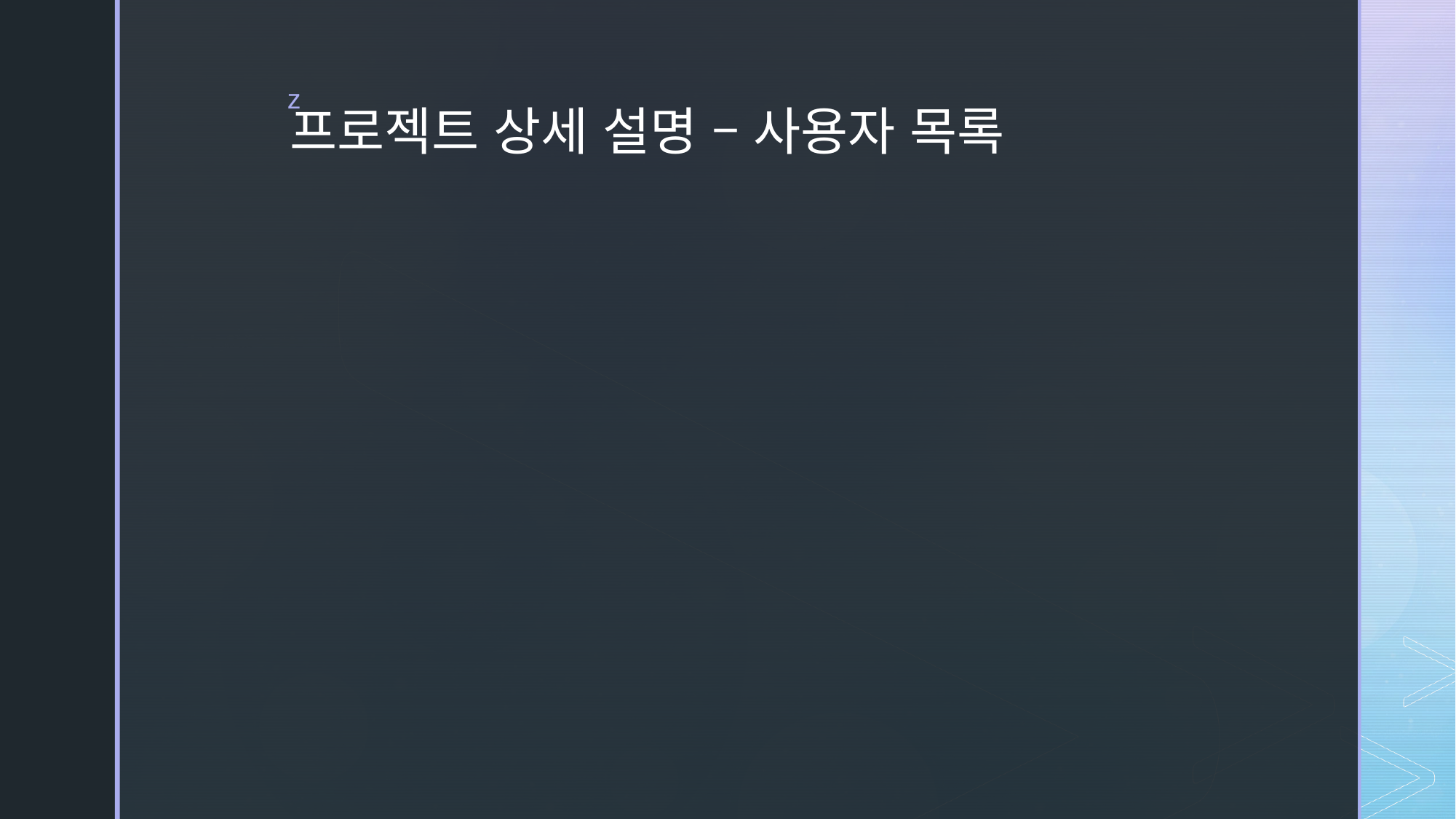

# 프로젝트 상세 설명 – 사용자 목록